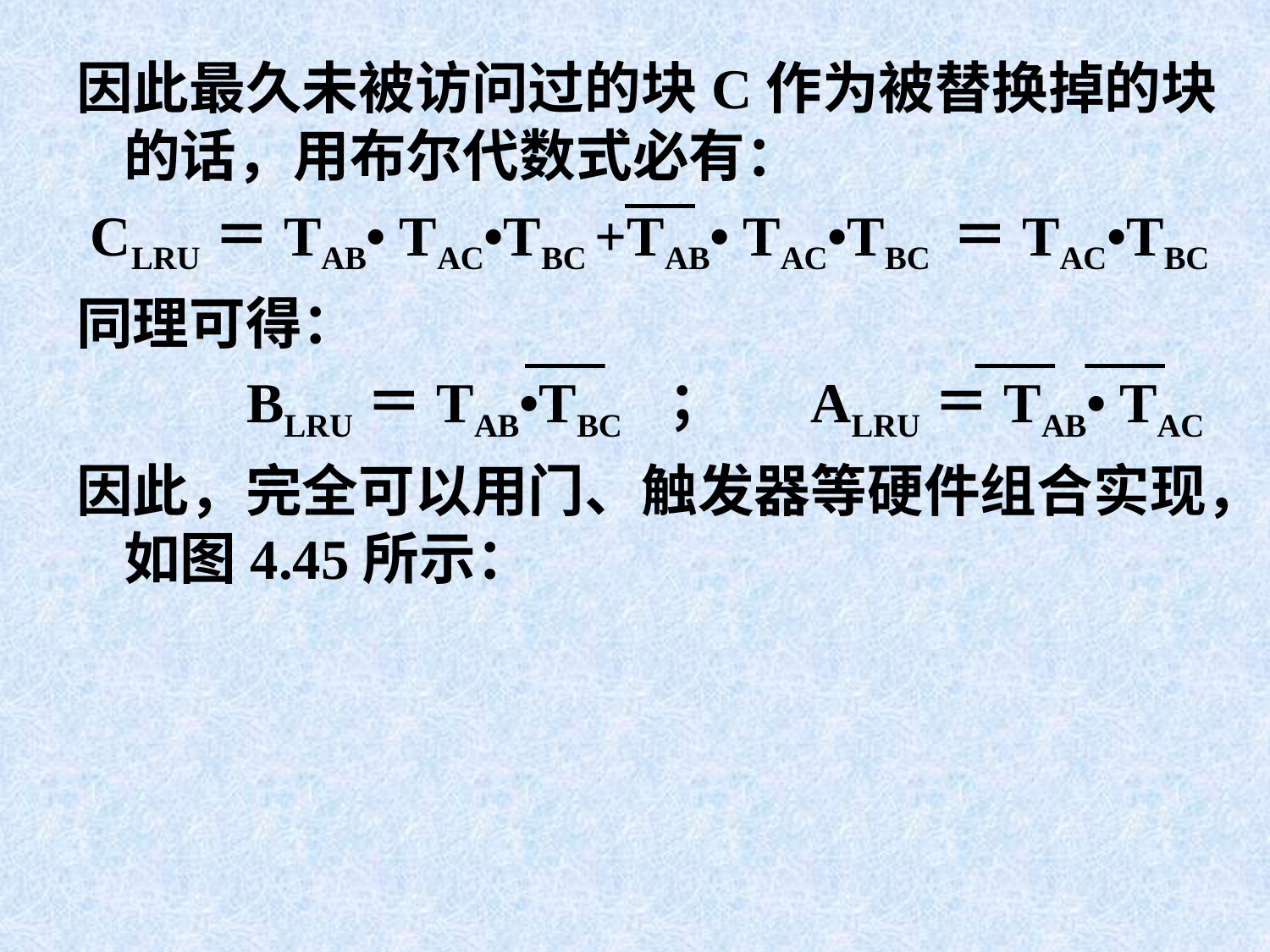

因此最久未被访问过的块C作为被替换掉的块的话，用布尔代数式必有：
 CLRU＝TAB• TAC•TBC +TAB• TAC•TBC ＝TAC•TBC
同理可得：
            BLRU＝TAB•TBC    ；      ALRU＝TAB• TAC
因此，完全可以用门、触发器等硬件组合实现，如图4.45所示：